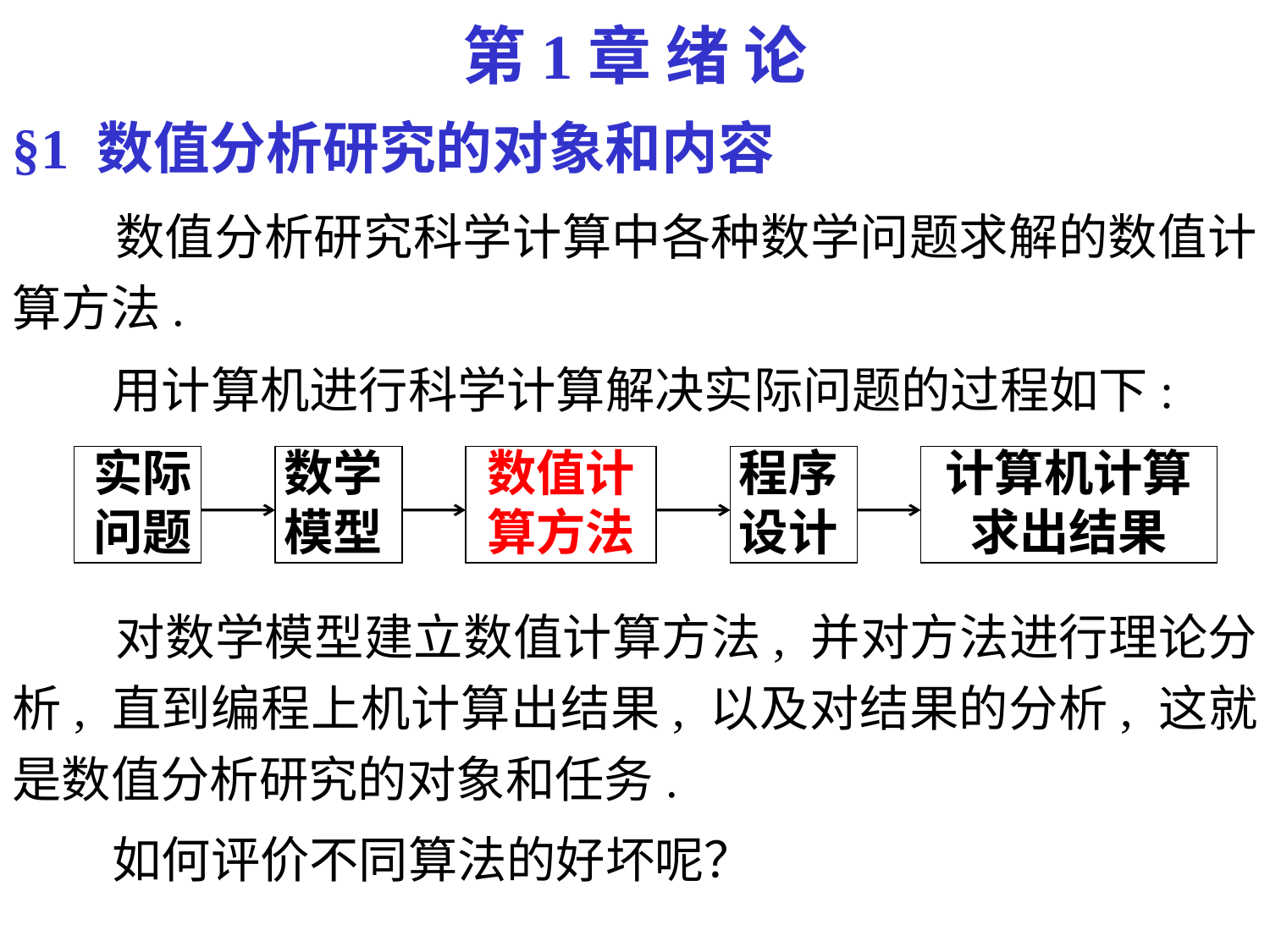

第1章 绪 论
§1 数值分析研究的对象和内容
        数值分析研究科学计算中各种数学问题求解的数值计算方法.
        用计算机进行科学计算解决实际问题的过程如下:
实际问题
数学模型
数值计算方法
程序设计
计算机计算求出结果

        对数学模型建立数值计算方法, 并对方法进行理论分析, 直到编程上机计算出结果, 以及对结果的分析, 这就是数值分析研究的对象和任务.
        如何评价不同算法的好坏呢？